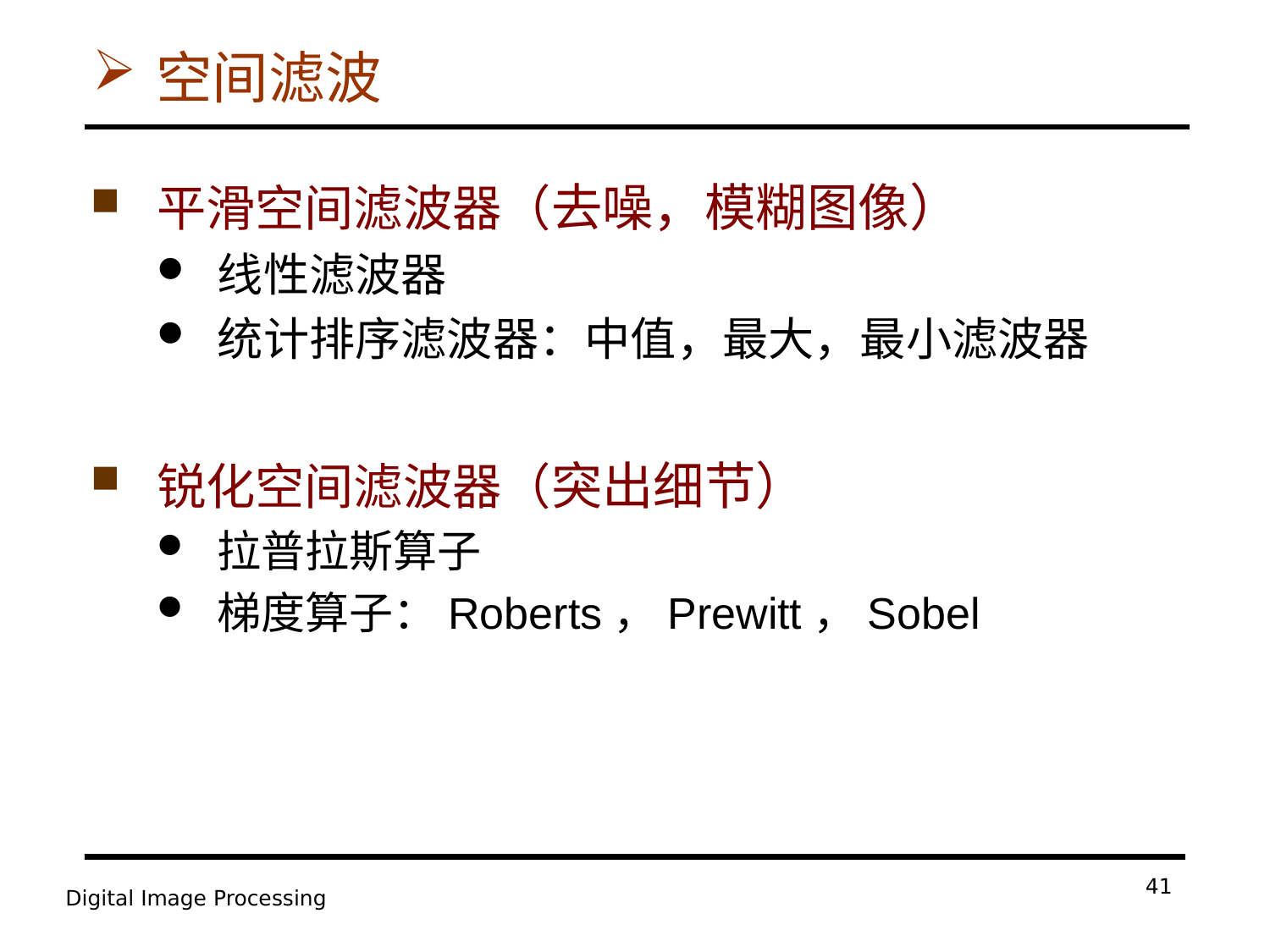

# 空间滤波
平滑空间滤波器（去噪，模糊图像）
线性滤波器
统计排序滤波器：中值，最大，最小滤波器

锐化空间滤波器（突出细节）
拉普拉斯算子
梯度算子：Roberts，Prewitt，Sobel
41
Digital Image Processing